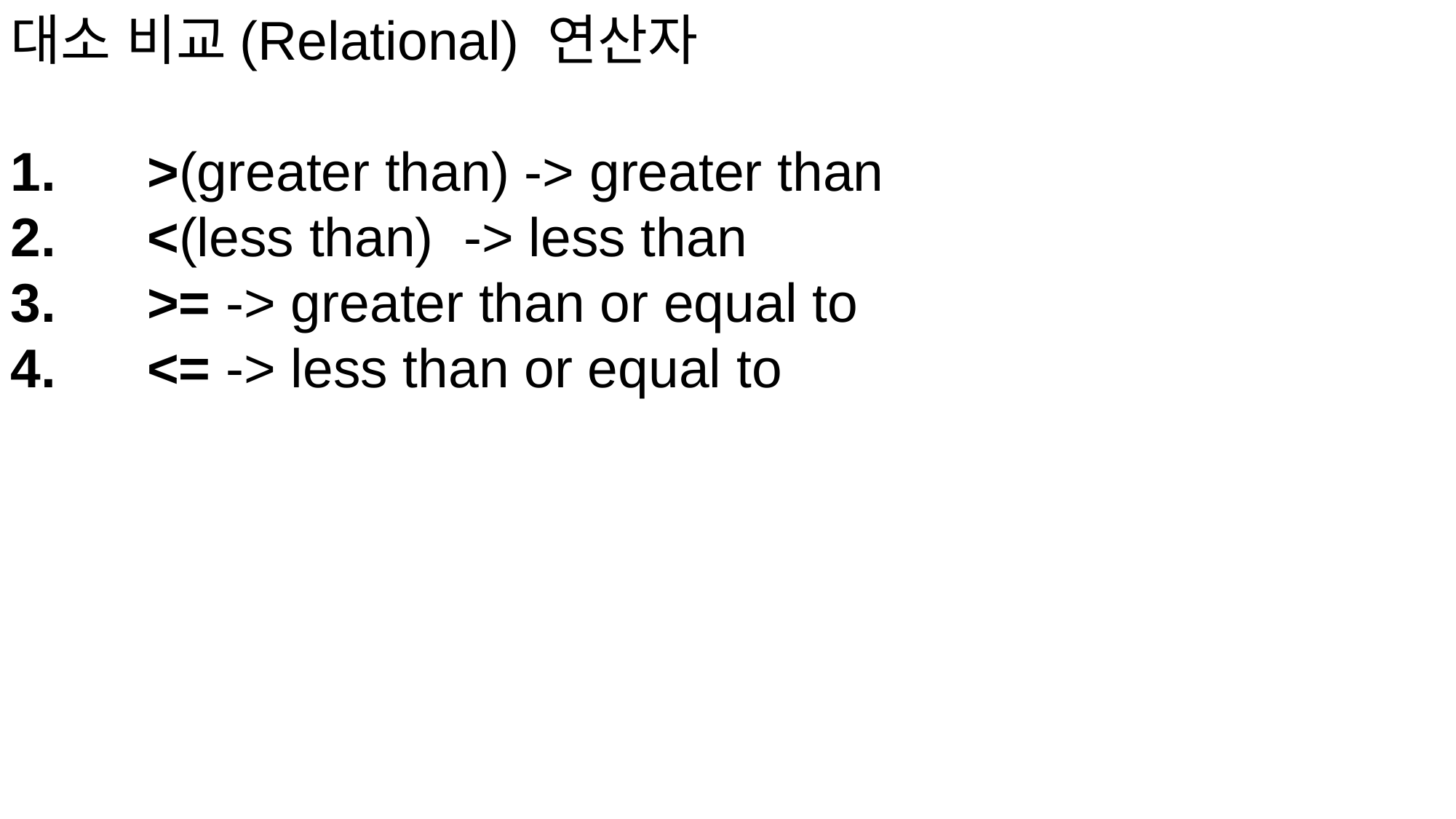

대소 비교(Relational) 연산자

>(greater than) -> greater than
<(less than)  -> less than
>= -> greater than or equal to
<= -> less than or equal to